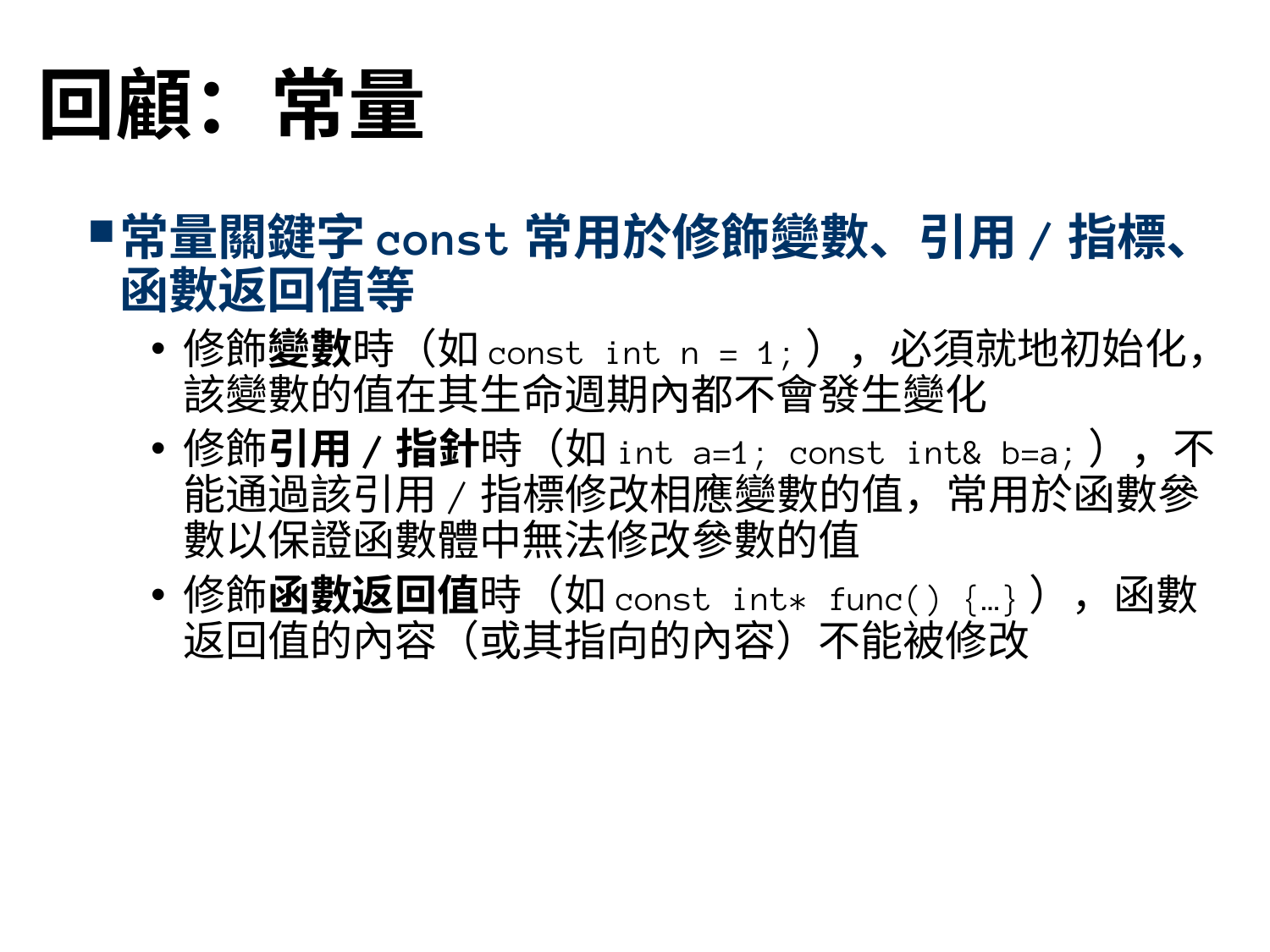

# 回顧：常量
常量關鍵字const常用於修飾變數、引用/指標、函數返回值等
修飾變數時（如const int n = 1;），必須就地初始化，該變數的值在其生命週期內都不會發生變化
修飾引用/指針時（如int a=1; const int& b=a;），不能通過該引用/指標修改相應變數的值，常用於函數參數以保證函數體中無法修改參數的值
修飾函數返回值時（如const int* func() {…}），函數返回值的內容（或其指向的內容）不能被修改